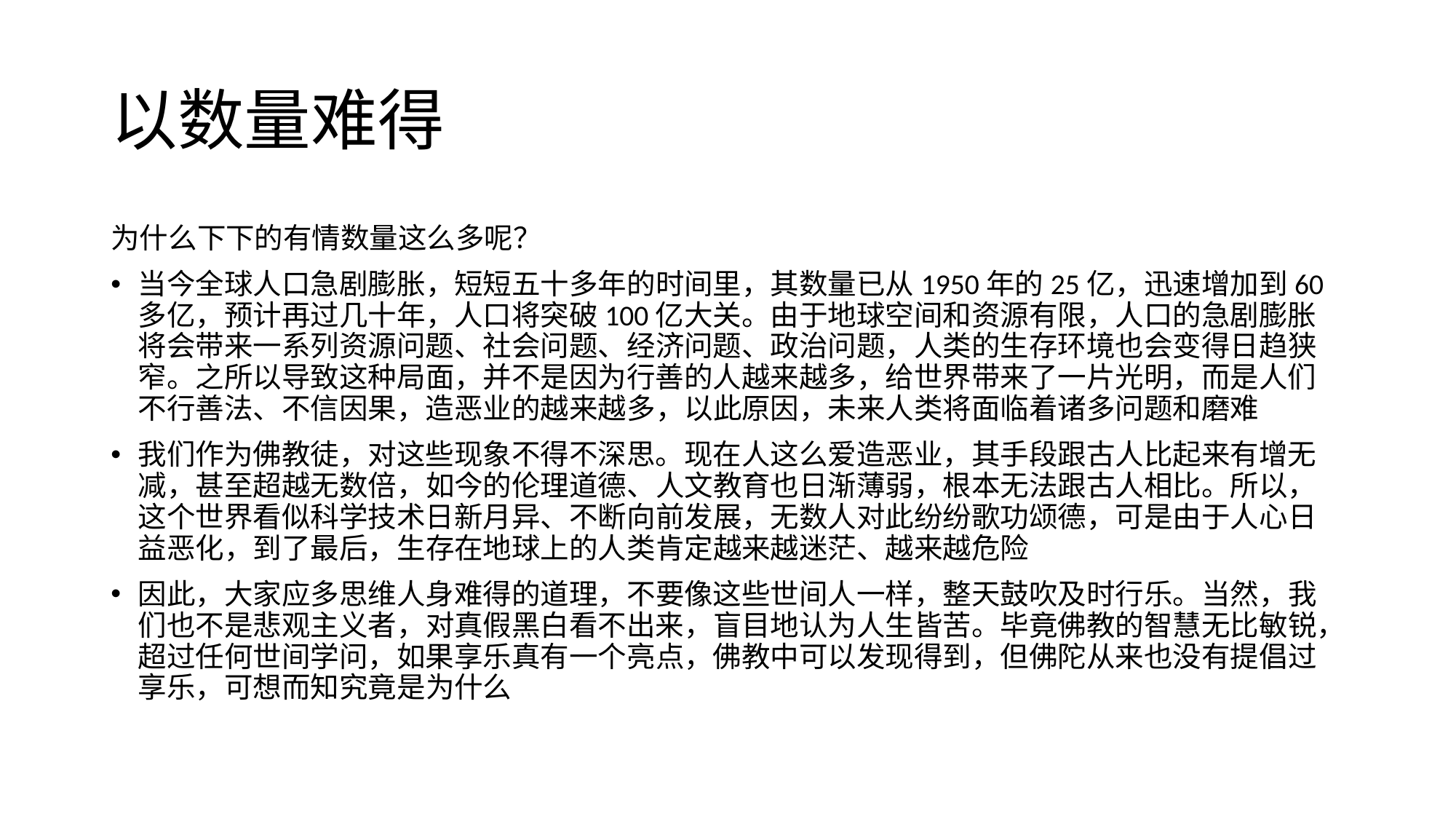

# 以数量难得
为什么下下的有情数量这么多呢？
当今全球人口急剧膨胀，短短五十多年的时间里，其数量已从1950年的25亿，迅速增加到60多亿，预计再过几十年，人口将突破100亿大关。由于地球空间和资源有限，人口的急剧膨胀将会带来一系列资源问题、社会问题、经济问题、政治问题，人类的生存环境也会变得日趋狭窄。之所以导致这种局面，并不是因为行善的人越来越多，给世界带来了一片光明，而是人们不行善法、不信因果，造恶业的越来越多，以此原因，未来人类将面临着诸多问题和磨难
我们作为佛教徒，对这些现象不得不深思。现在人这么爱造恶业，其手段跟古人比起来有增无减，甚至超越无数倍，如今的伦理道德、人文教育也日渐薄弱，根本无法跟古人相比。所以，这个世界看似科学技术日新月异、不断向前发展，无数人对此纷纷歌功颂德，可是由于人心日益恶化，到了最后，生存在地球上的人类肯定越来越迷茫、越来越危险
因此，大家应多思维人身难得的道理，不要像这些世间人一样，整天鼓吹及时行乐。当然，我们也不是悲观主义者，对真假黑白看不出来，盲目地认为人生皆苦。毕竟佛教的智慧无比敏锐，超过任何世间学问，如果享乐真有一个亮点，佛教中可以发现得到，但佛陀从来也没有提倡过享乐，可想而知究竟是为什么